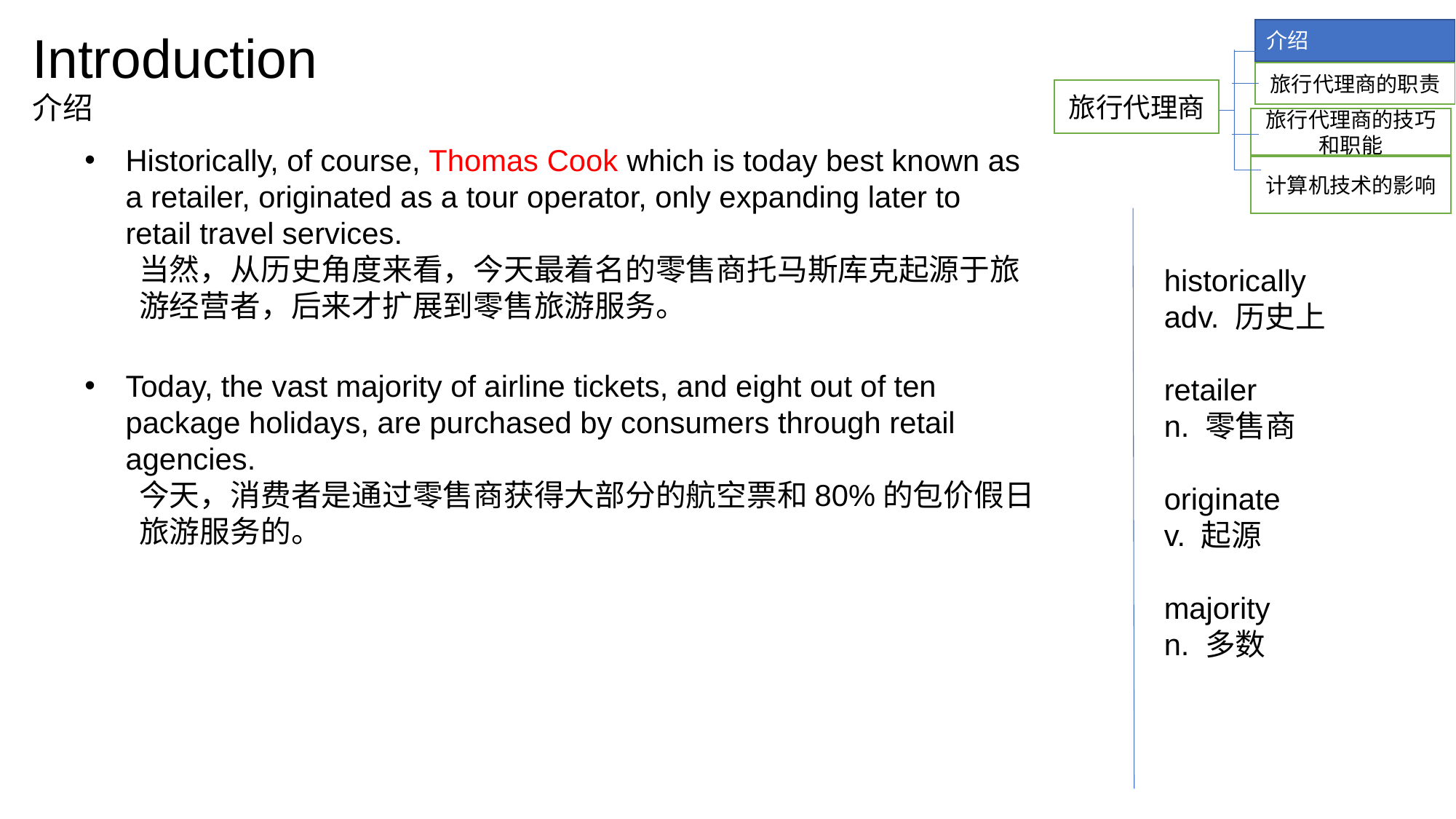

Introduction
介绍
介绍
旅行代理商的职责
旅行代理商
旅行代理商的技巧和职能
Historically, of course, Thomas Cook which is today best known as a retailer, originated as a tour operator, only expanding later to retail travel services.
当然，从历史角度来看，今天最着名的零售商托马斯库克起源于旅游经营者，后来才扩展到零售旅游服务。

Today, the vast majority of airline tickets, and eight out of ten package holidays, are purchased by consumers through retail agencies.
今天，消费者是通过零售商获得大部分的航空票和80%的包价假日旅游服务的。

计算机技术的影响
 historically
 adv. 历史上

 retailer
 n. 零售商

 originate
 v. 起源

 majority
 n. 多数